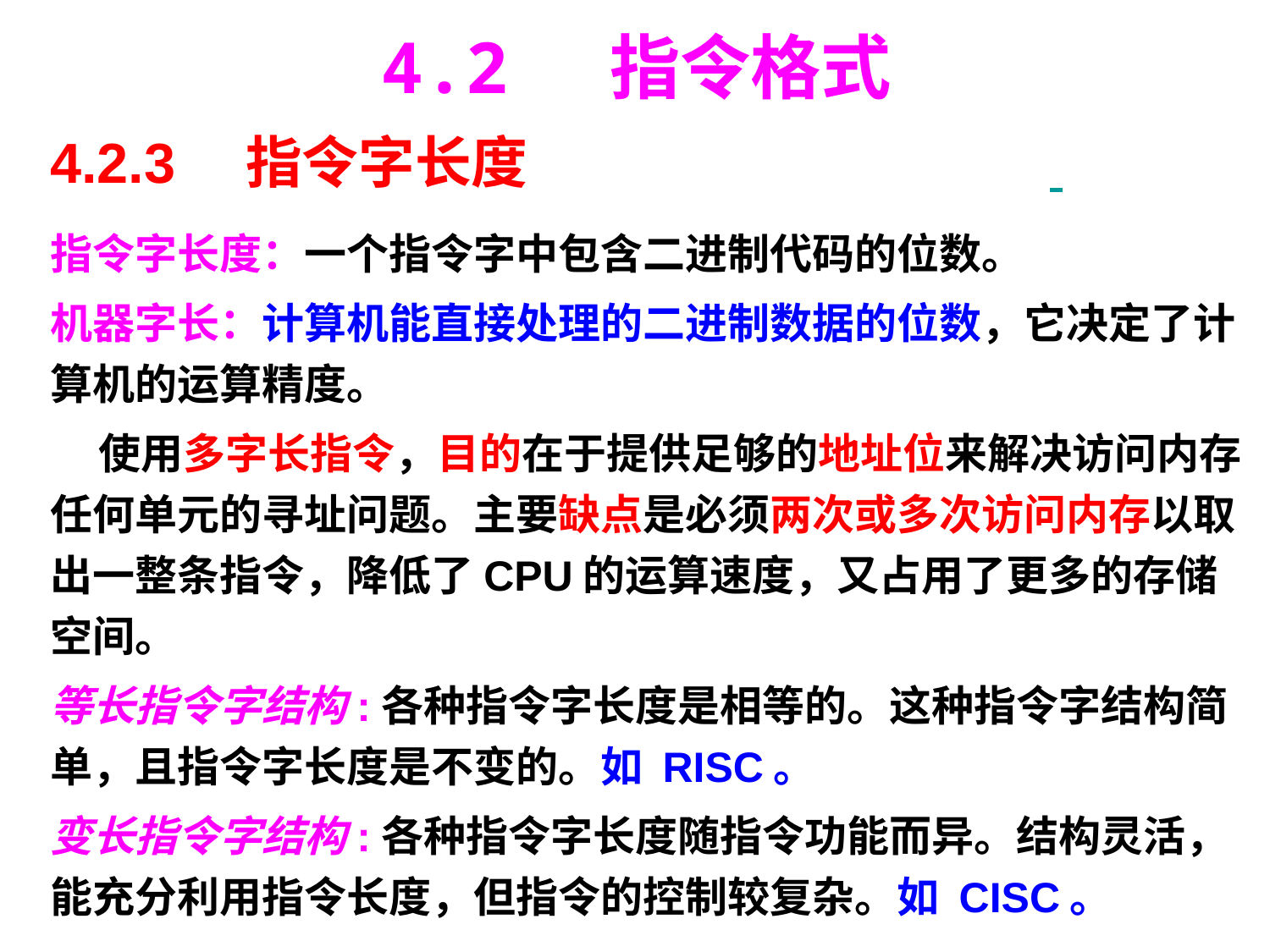

# 4.2  指令格式
4.2.3　指令字长度
指令字长度：一个指令字中包含二进制代码的位数。
机器字长：计算机能直接处理的二进制数据的位数，它决定了计算机的运算精度。
    使用多字长指令，目的在于提供足够的地址位来解决访问内存任何单元的寻址问题。主要缺点是必须两次或多次访问内存以取出一整条指令，降低了CPU的运算速度，又占用了更多的存储空间。
等长指令字结构:各种指令字长度是相等的。这种指令字结构简单，且指令字长度是不变的。如 RISC。
变长指令字结构:各种指令字长度随指令功能而异。结构灵活，能充分利用指令长度，但指令的控制较复杂。如 CISC。